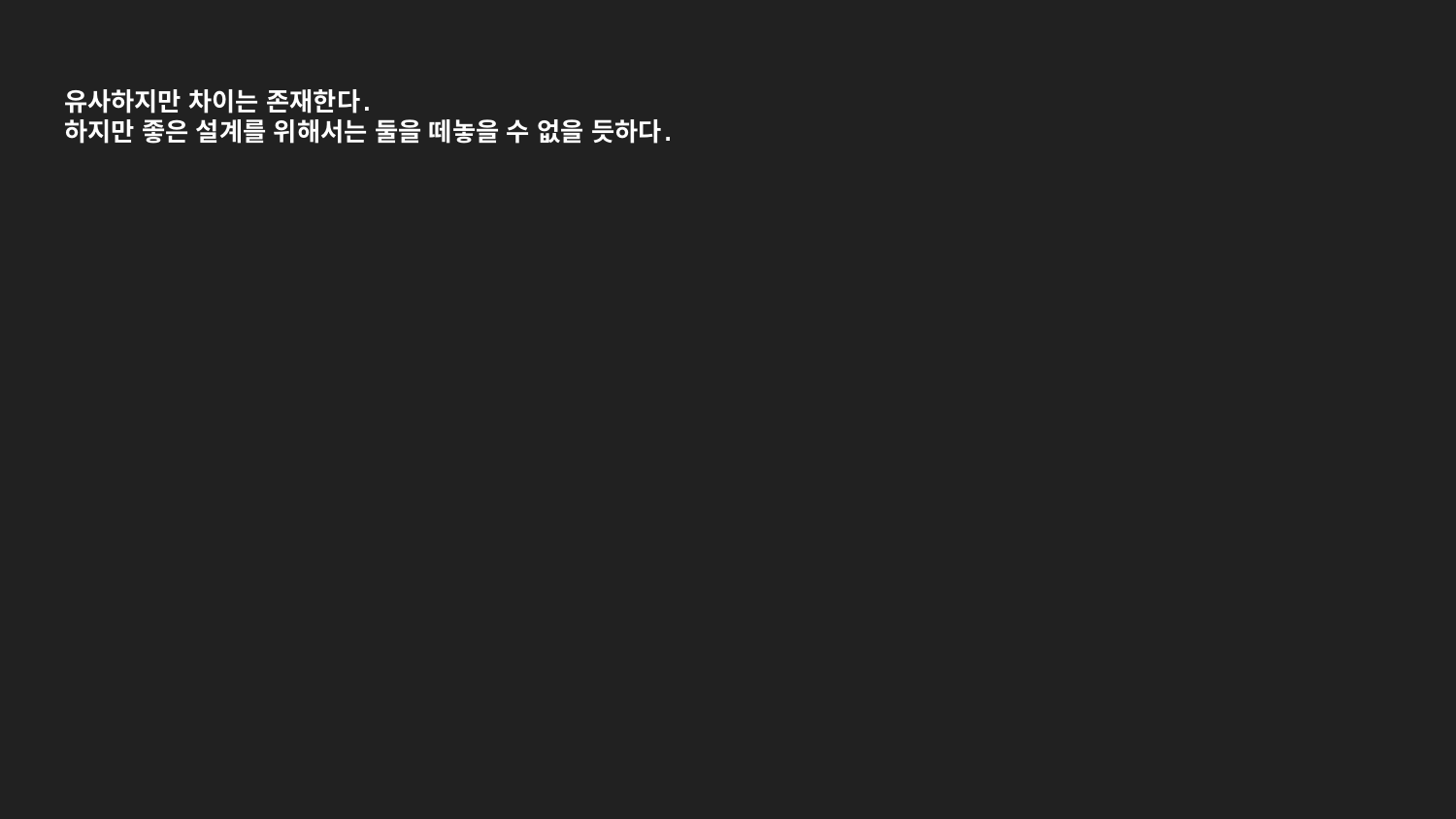

# 유사하지만 차이는 존재한다.
하지만 좋은 설계를 위해서는 둘을 떼놓을 수 없을 듯하다.